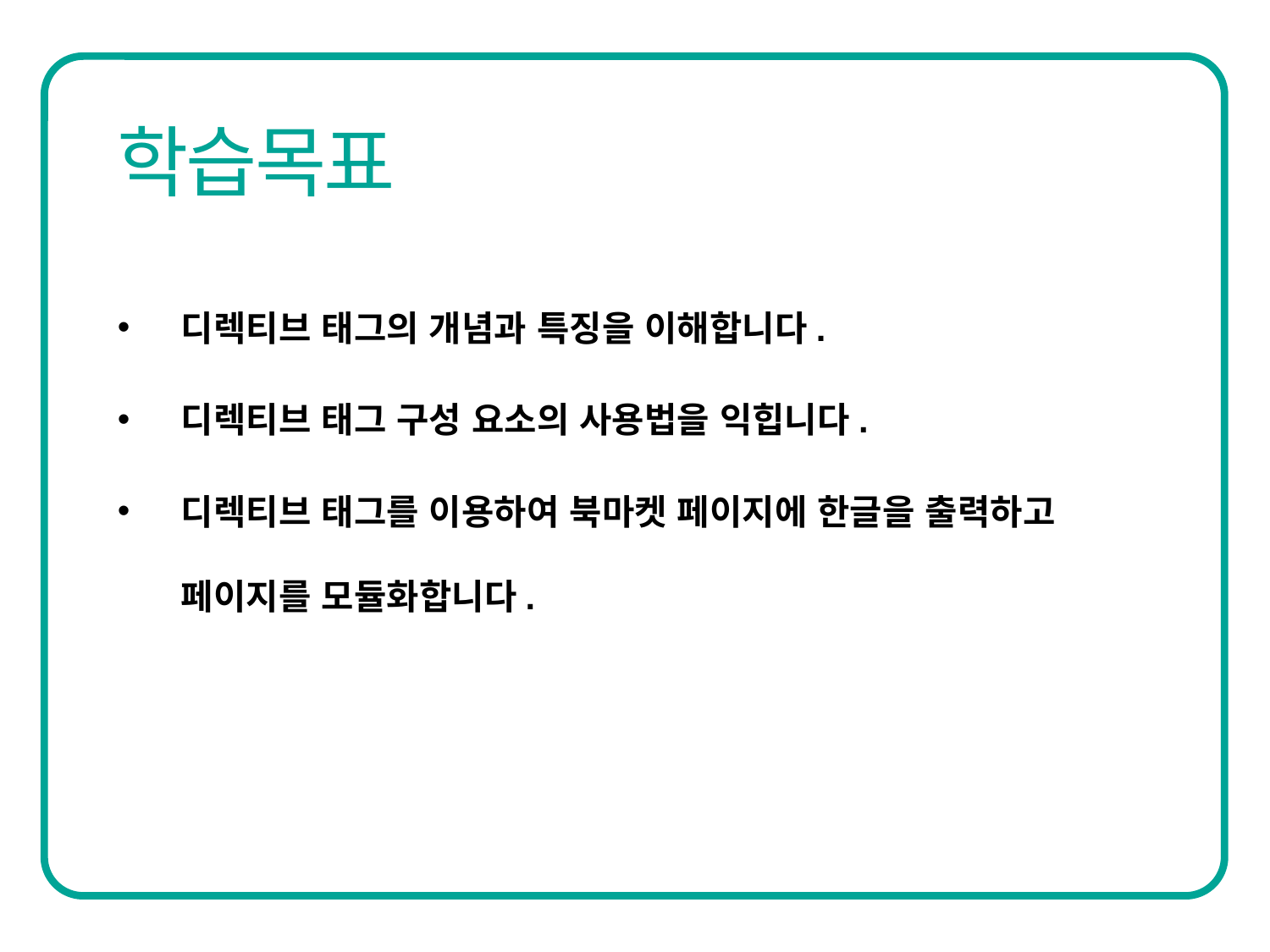

디렉티브 태그의 개념과 특징을 이해합니다.
디렉티브 태그 구성 요소의 사용법을 익힙니다.
디렉티브 태그를 이용하여 북마켓 페이지에 한글을 출력하고 페이지를 모듈화합니다.